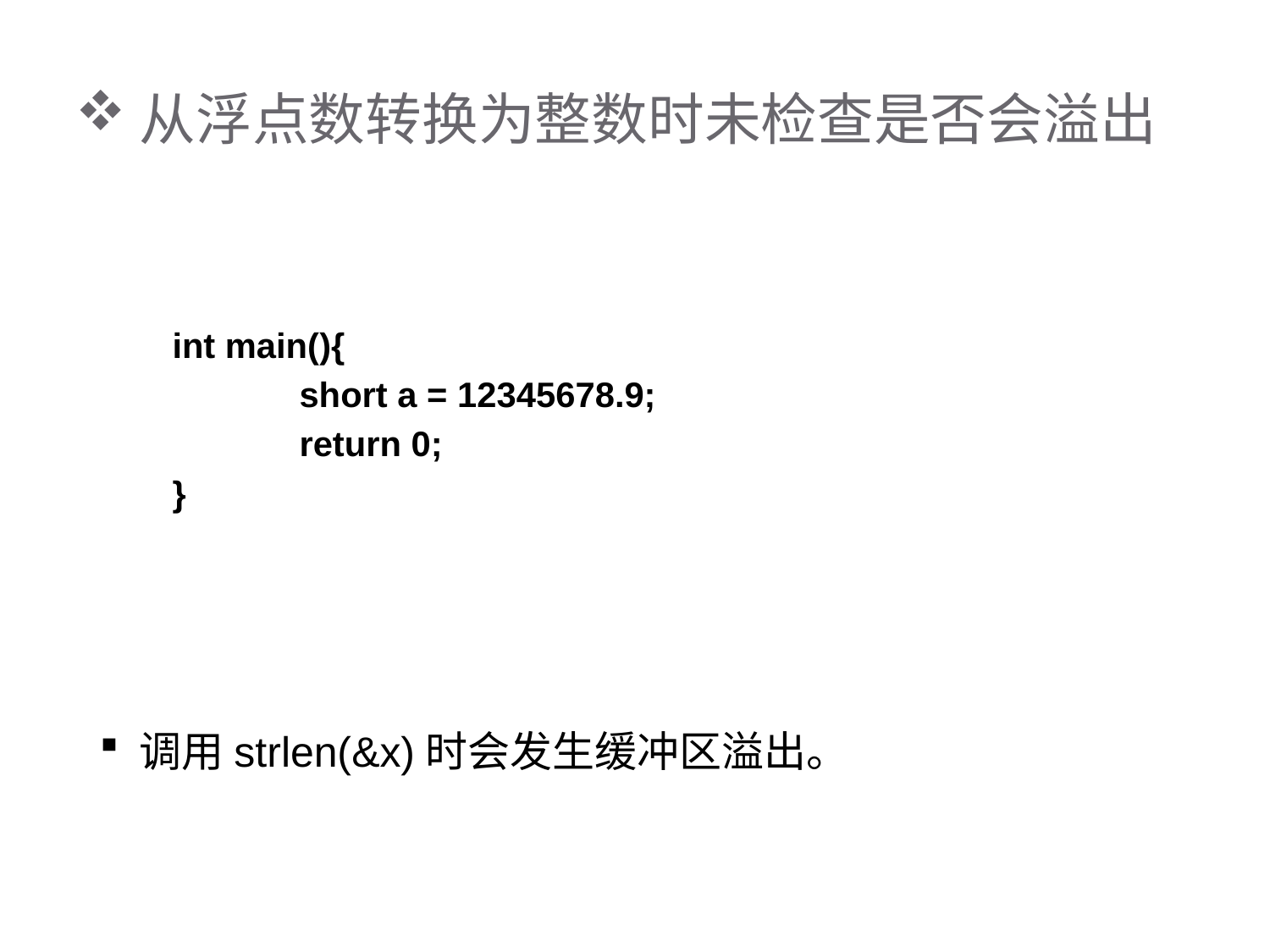

# 从浮点数转换为整数时未检查是否会溢出
int main(){
	short a = 12345678.9;
	return 0;
}
调用strlen(&x)时会发生缓冲区溢出。